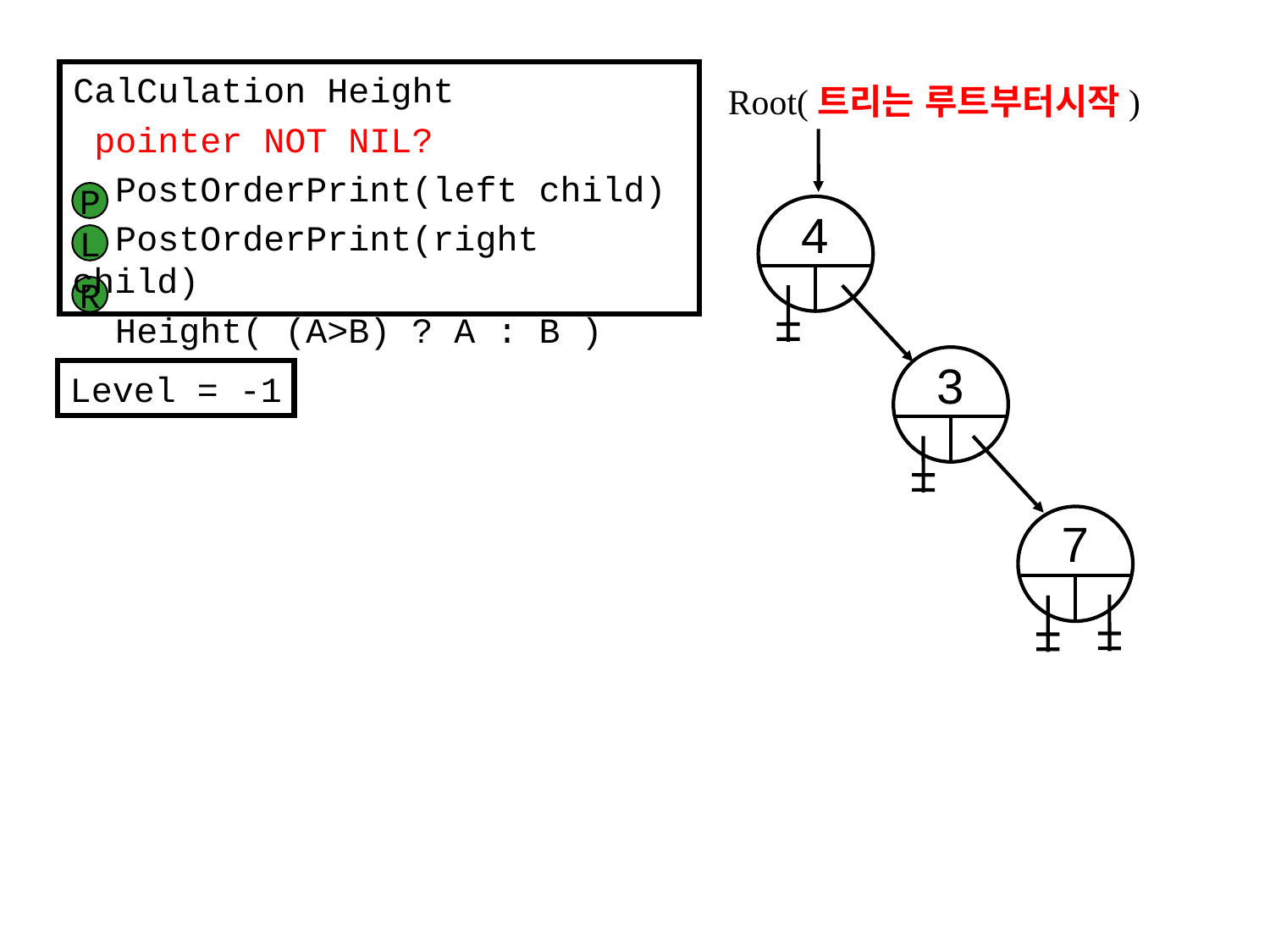

CalCulation Height
 pointer NOT NIL?
  PostOrderPrint(left child)
  PostOrderPrint(right child)
  Height( (A>B) ? A : B )
Root(트리는 루트부터시작)

P

4
L
R

3
Level = -1

7